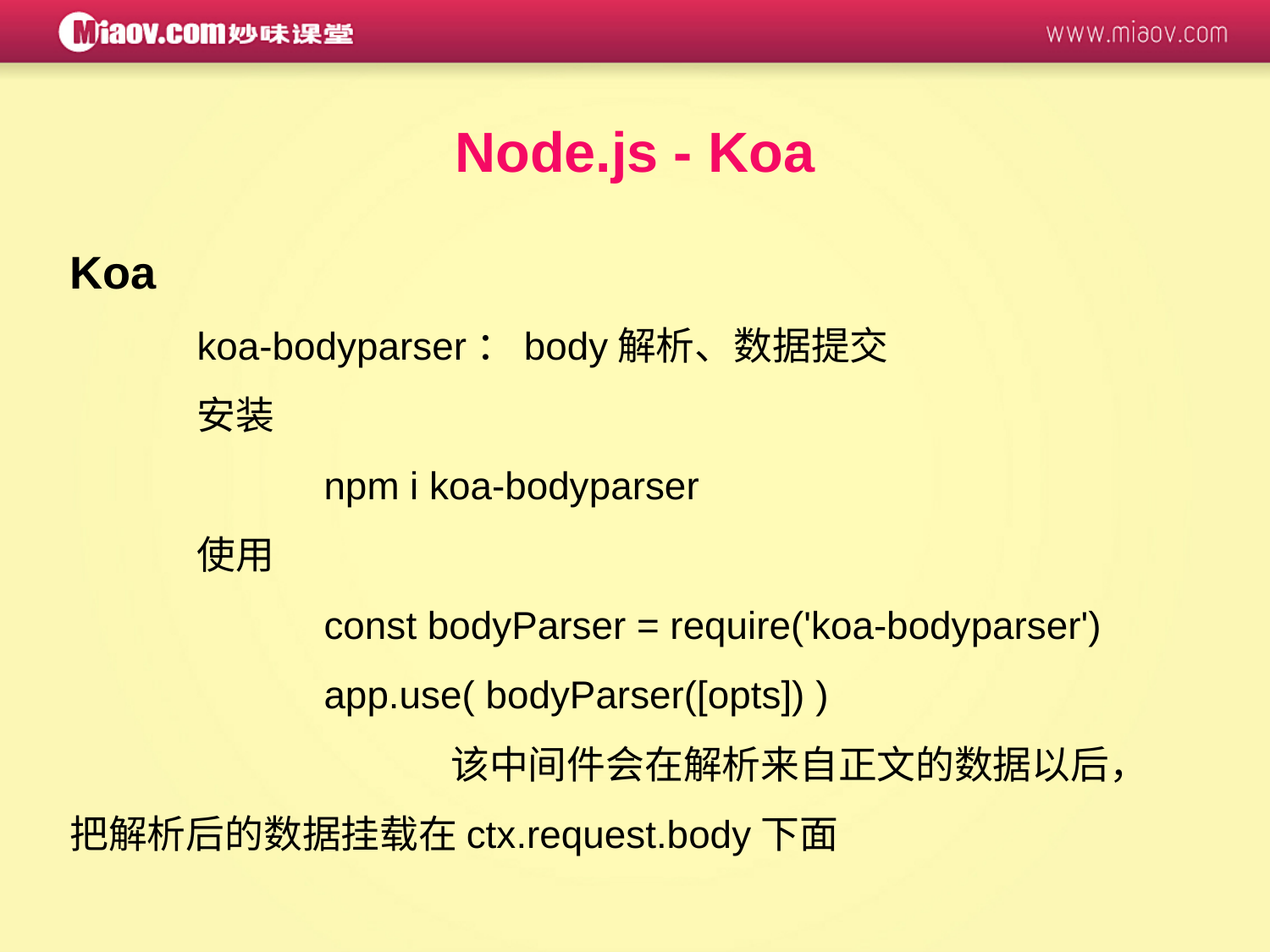

Node.js - Koa
Koa
	koa-bodyparser：body解析、数据提交
	安装
		npm i koa-bodyparser
	使用
		const bodyParser = require('koa-bodyparser')
		app.use( bodyParser([opts]) )
			该中间件会在解析来自正文的数据以后，把解析后的数据挂载在ctx.request.body下面